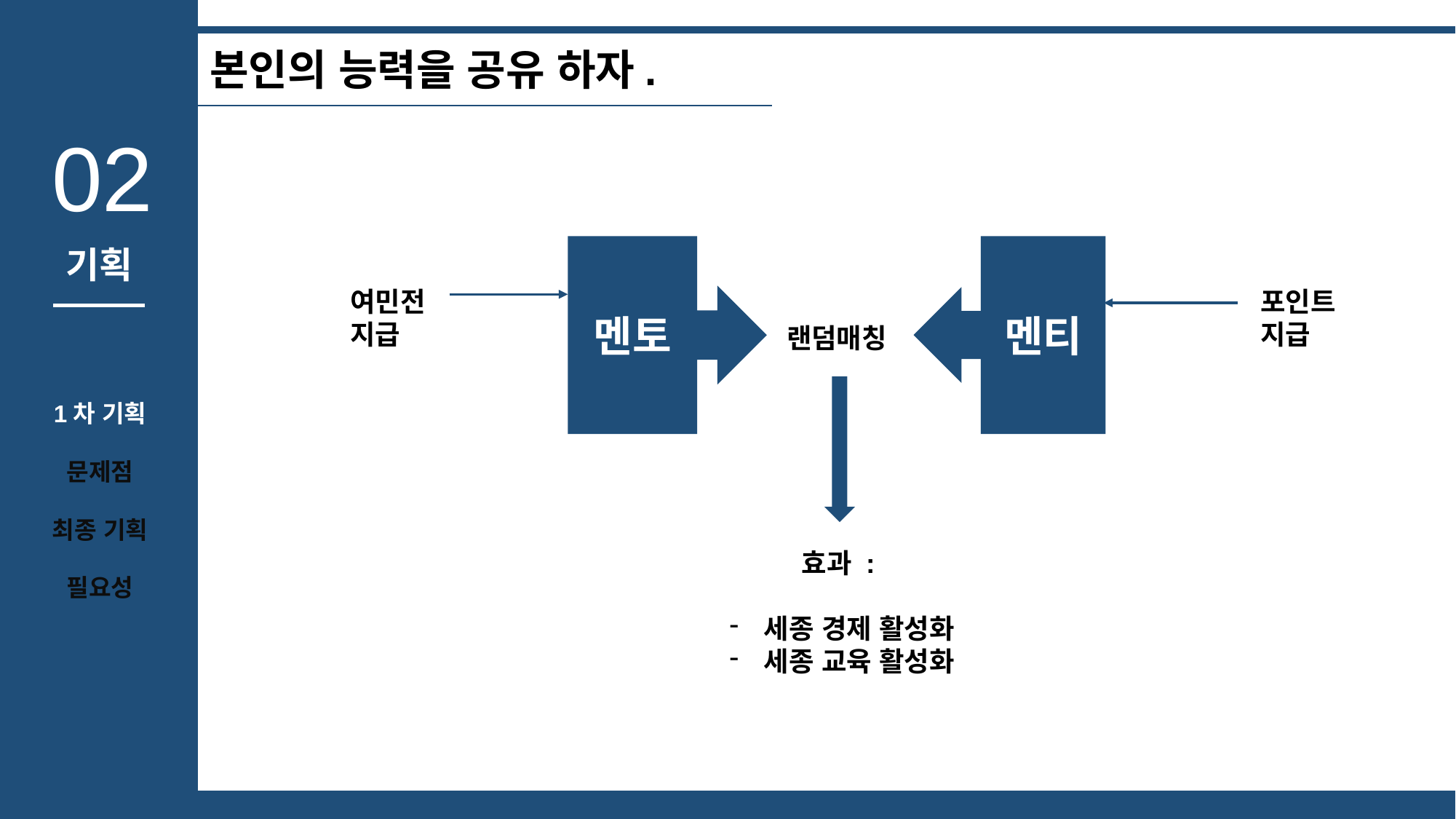

본인의 능력을 공유 하자.
02
멘토
멘티
기획
여민전
지급
포인트 지급
랜덤매칭

1차 기획

문제점

최종 기획

필요성
효과 :

세종 경제 활성화
세종 교육 활성화